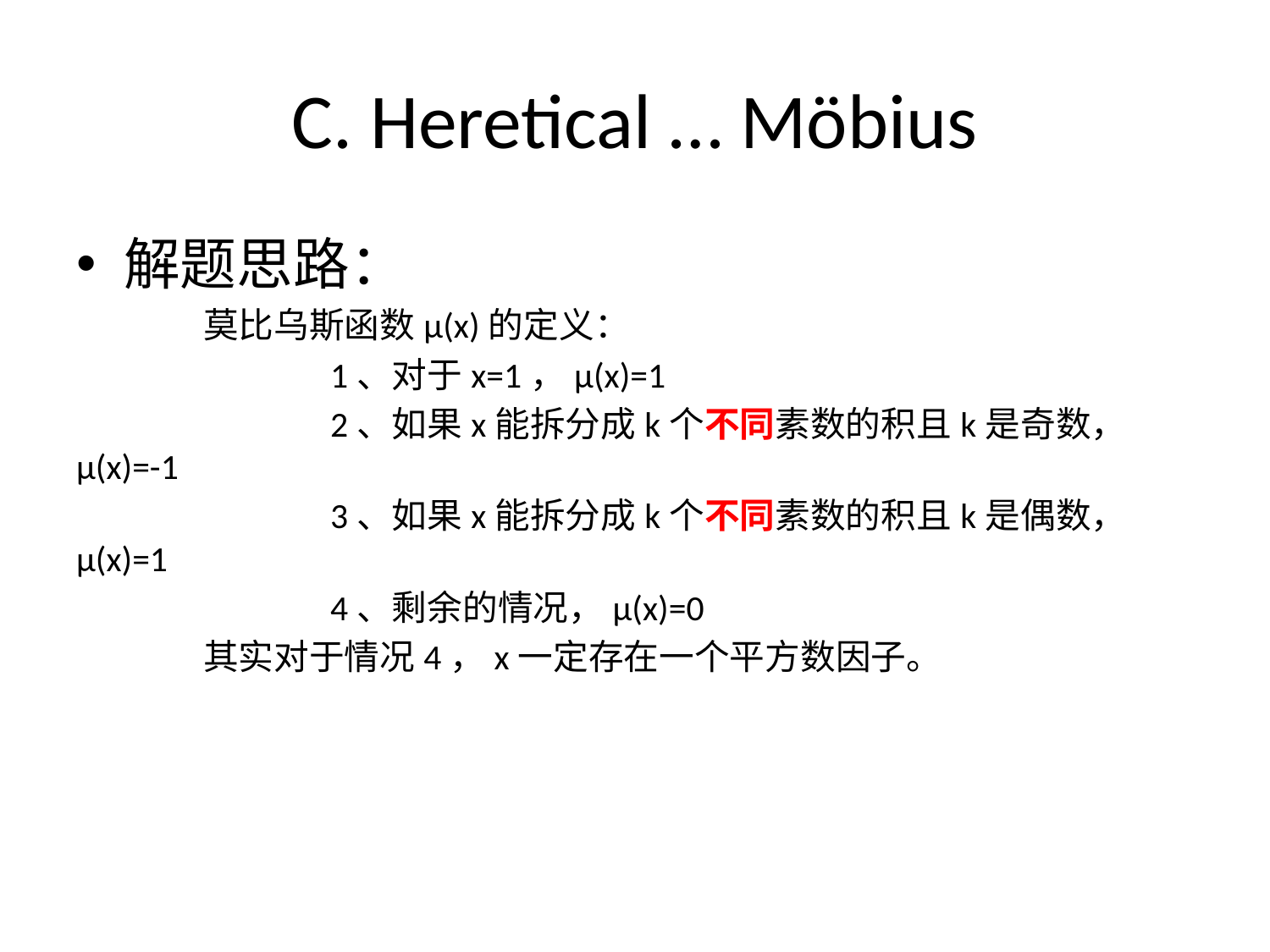

# C. Heretical … Möbius
解题思路：
	莫比乌斯函数μ(x)的定义：
		1、对于x=1，μ(x)=1
		2、如果x能拆分成k个不同素数的积且k是奇数， μ(x)=-1
		3、如果x能拆分成k个不同素数的积且k是偶数， μ(x)=1
		4、剩余的情况，μ(x)=0
	其实对于情况4，x一定存在一个平方数因子。